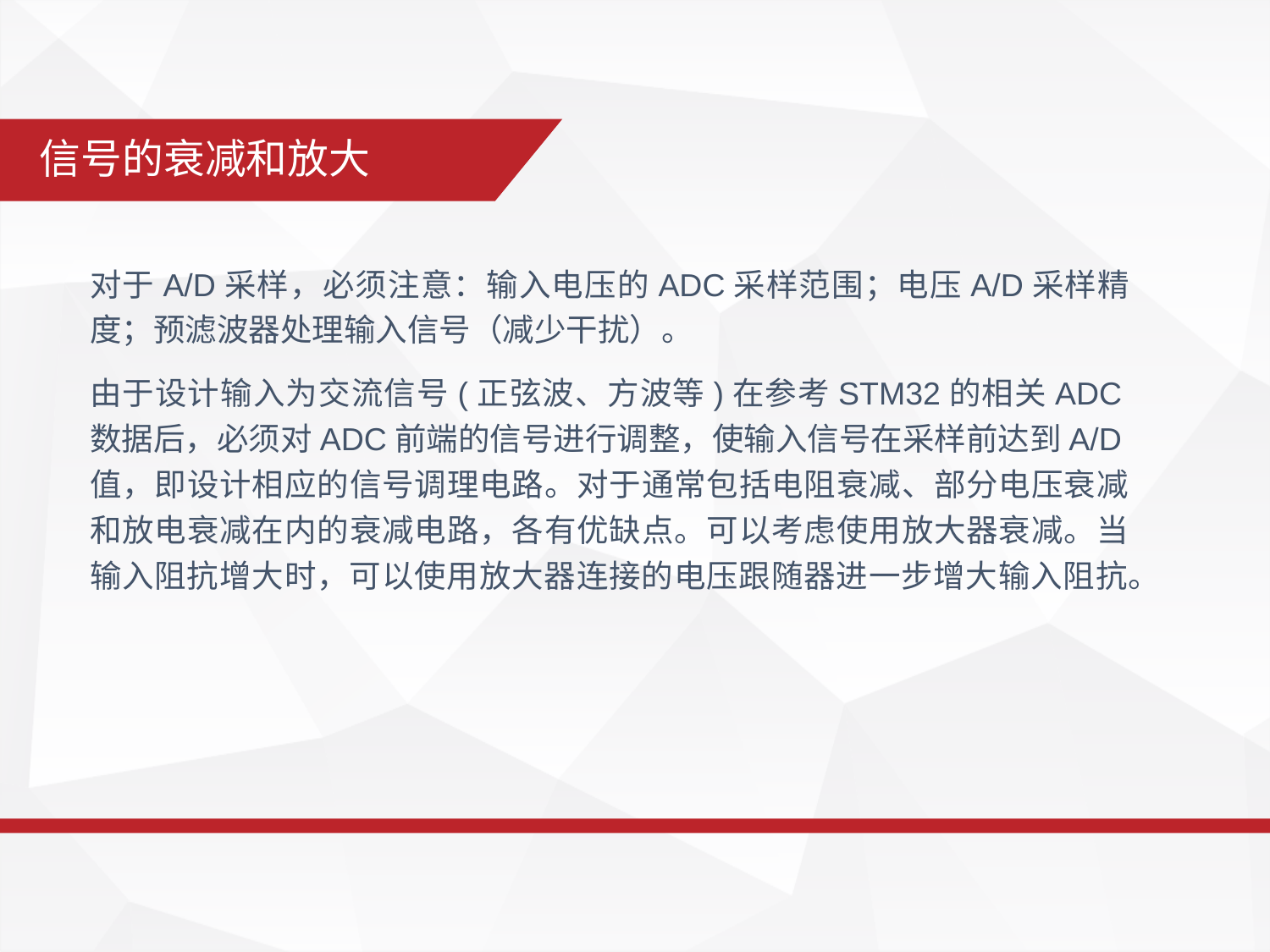

信号的衰减和放大
对于A/D采样，必须注意：输入电压的ADC采样范围；电压A/D采样精度；预滤波器处理输入信号（减少干扰）。
由于设计输入为交流信号(正弦波、方波等)在参考STM32的相关ADC数据后，必须对ADC前端的信号进行调整，使输入信号在采样前达到A/D值，即设计相应的信号调理电路。对于通常包括电阻衰减、部分电压衰减和放电衰减在内的衰减电路，各有优缺点。可以考虑使用放大器衰减。当输入阻抗增大时，可以使用放大器连接的电压跟随器进一步增大输入阻抗。